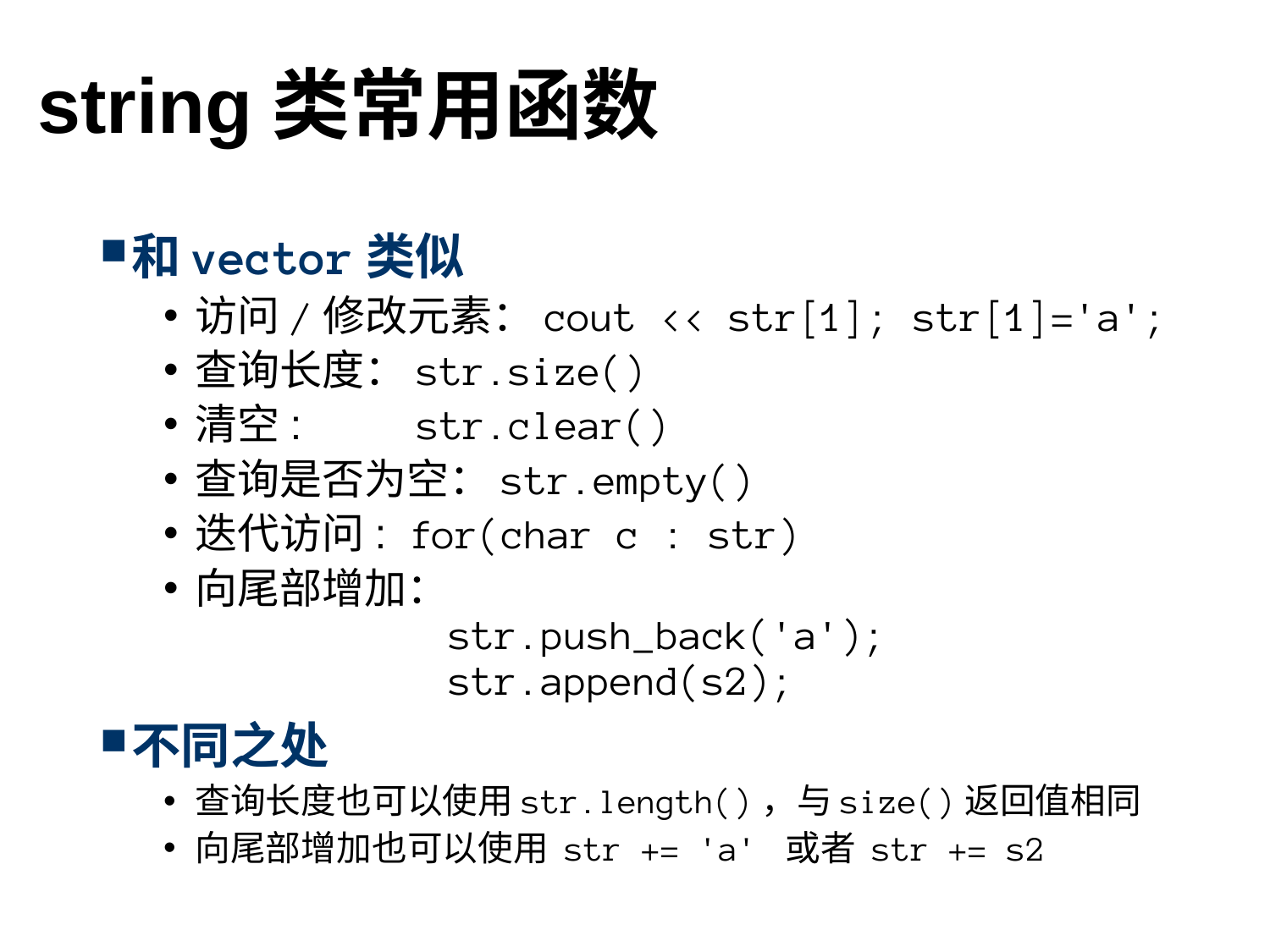

# string类常用函数
和vector类似
访问/修改元素：cout << str[1]; str[1]='a';
查询长度：str.size()
清空:     str.clear()
查询是否为空：str.empty()
迭代访问: for(char c : str)
向尾部增加：
		str.push_back('a');
		str.append(s2);
不同之处
查询长度也可以使用str.length()，与size()返回值相同
向尾部增加也可以使用 str += 'a' 或者 str += s2
7